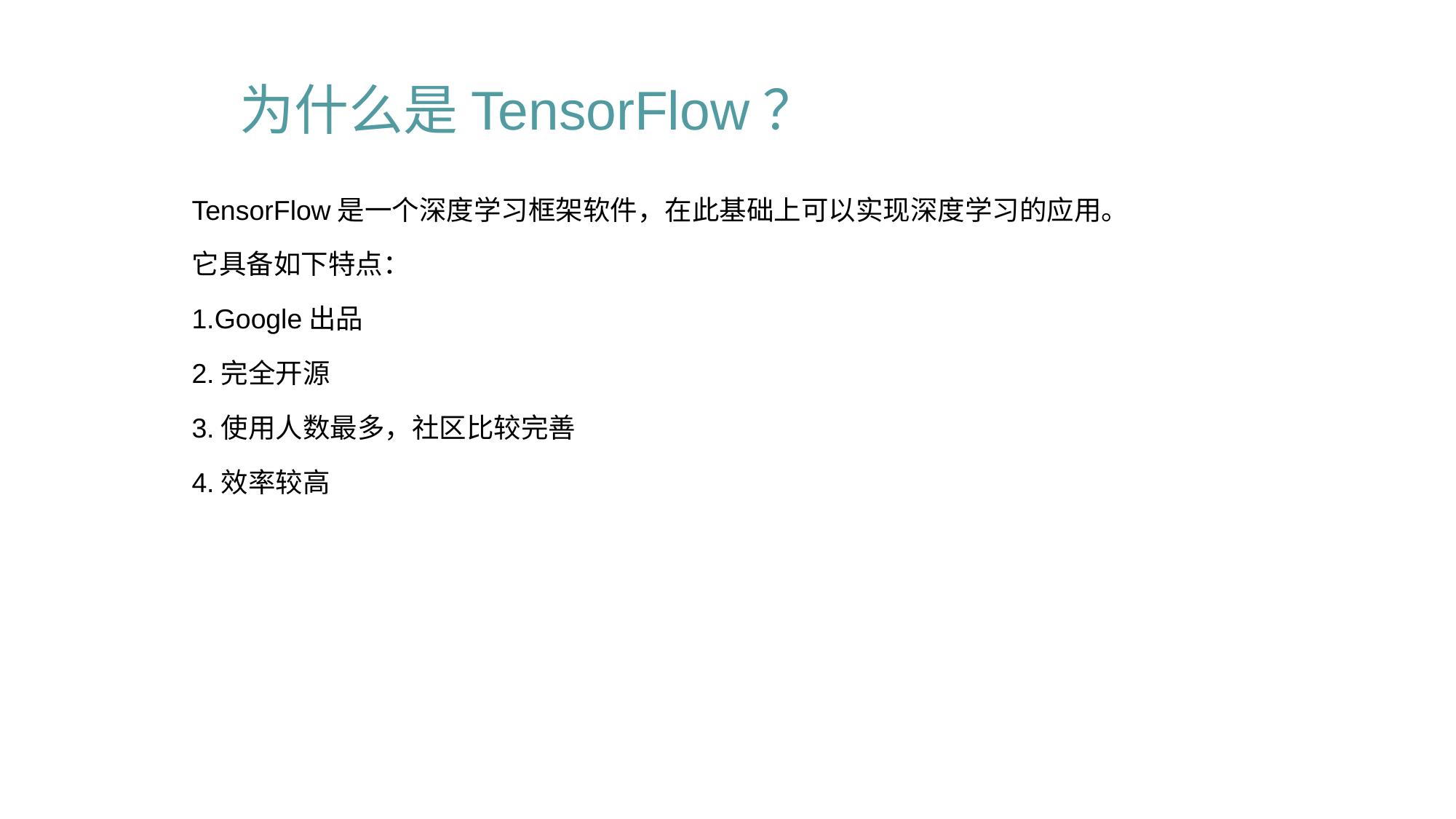

# 为什么是TensorFlow？
TensorFlow是一个深度学习框架软件，在此基础上可以实现深度学习的应用。
它具备如下特点：
1.Google出品
2.完全开源
3.使用人数最多，社区比较完善
4.效率较高